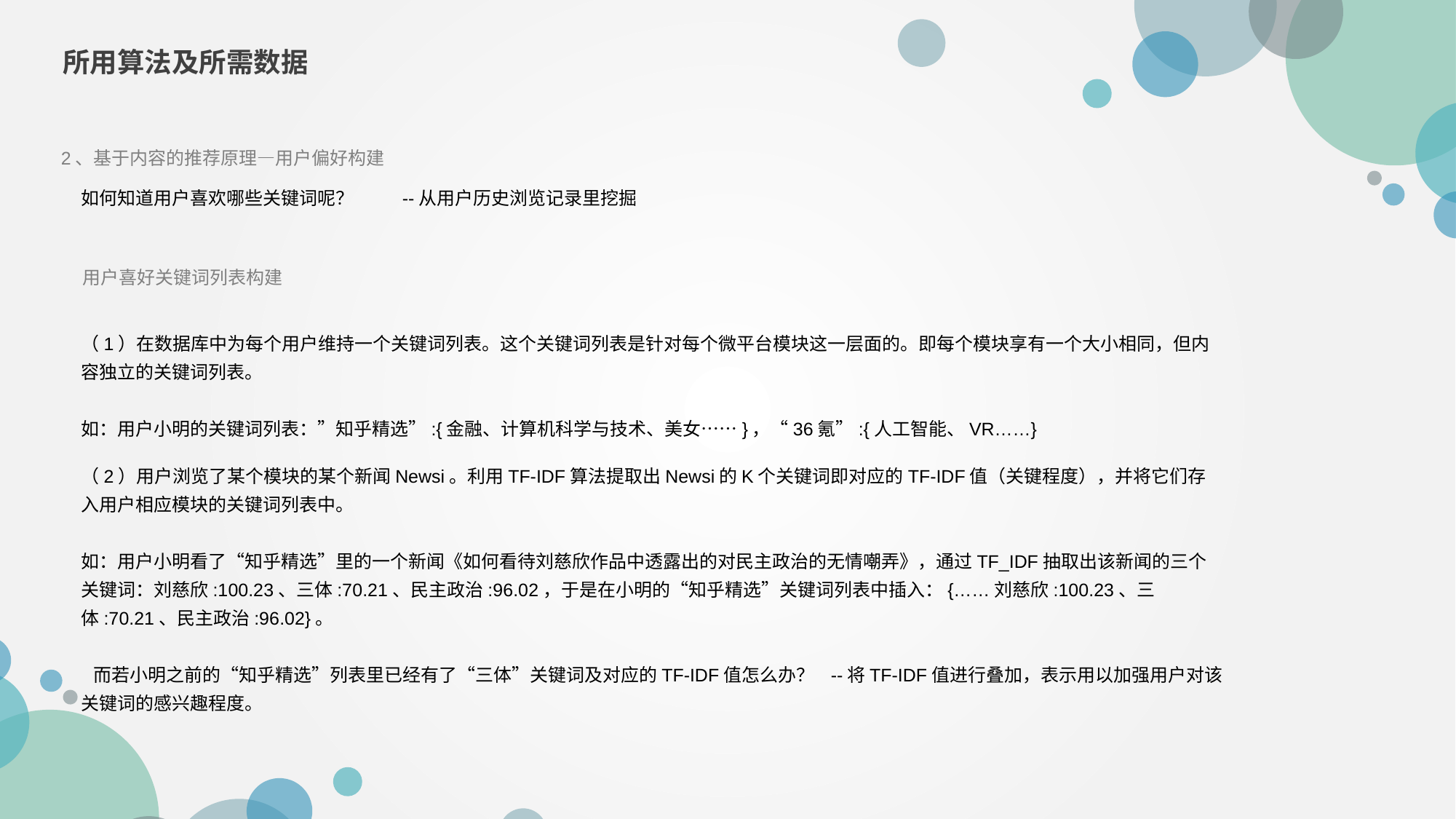

所用算法及所需数据
2、基于内容的推荐原理—用户偏好构建
如何知道用户喜欢哪些关键词呢？           --从用户历史浏览记录里挖掘
用户喜好关键词列表构建
（1）在数据库中为每个用户维持一个关键词列表。这个关键词列表是针对每个微平台模块这一层面的。即每个模块享有一个大小相同，但内容独立的关键词列表。

如：用户小明的关键词列表：”知乎精选”:{金融、计算机科学与技术、美女……}，“36氪”:{人工智能、VR……}
（2）用户浏览了某个模块的某个新闻Newsi。利用TF-IDF算法提取出Newsi的K个关键词即对应的TF-IDF值（关键程度），并将它们存入用户相应模块的关键词列表中。

如：用户小明看了“知乎精选”里的一个新闻《如何看待刘慈欣作品中透露出的对民主政治的无情嘲弄》，通过TF_IDF抽取出该新闻的三个关键词：刘慈欣:100.23、三体:70.21、民主政治:96.02，于是在小明的“知乎精选”关键词列表中插入：{……刘慈欣:100.23、三体:70.21、民主政治:96.02}。

  而若小明之前的“知乎精选”列表里已经有了“三体”关键词及对应的TF-IDF值怎么办？   --将TF-IDF值进行叠加，表示用以加强用户对该关键词的感兴趣程度。